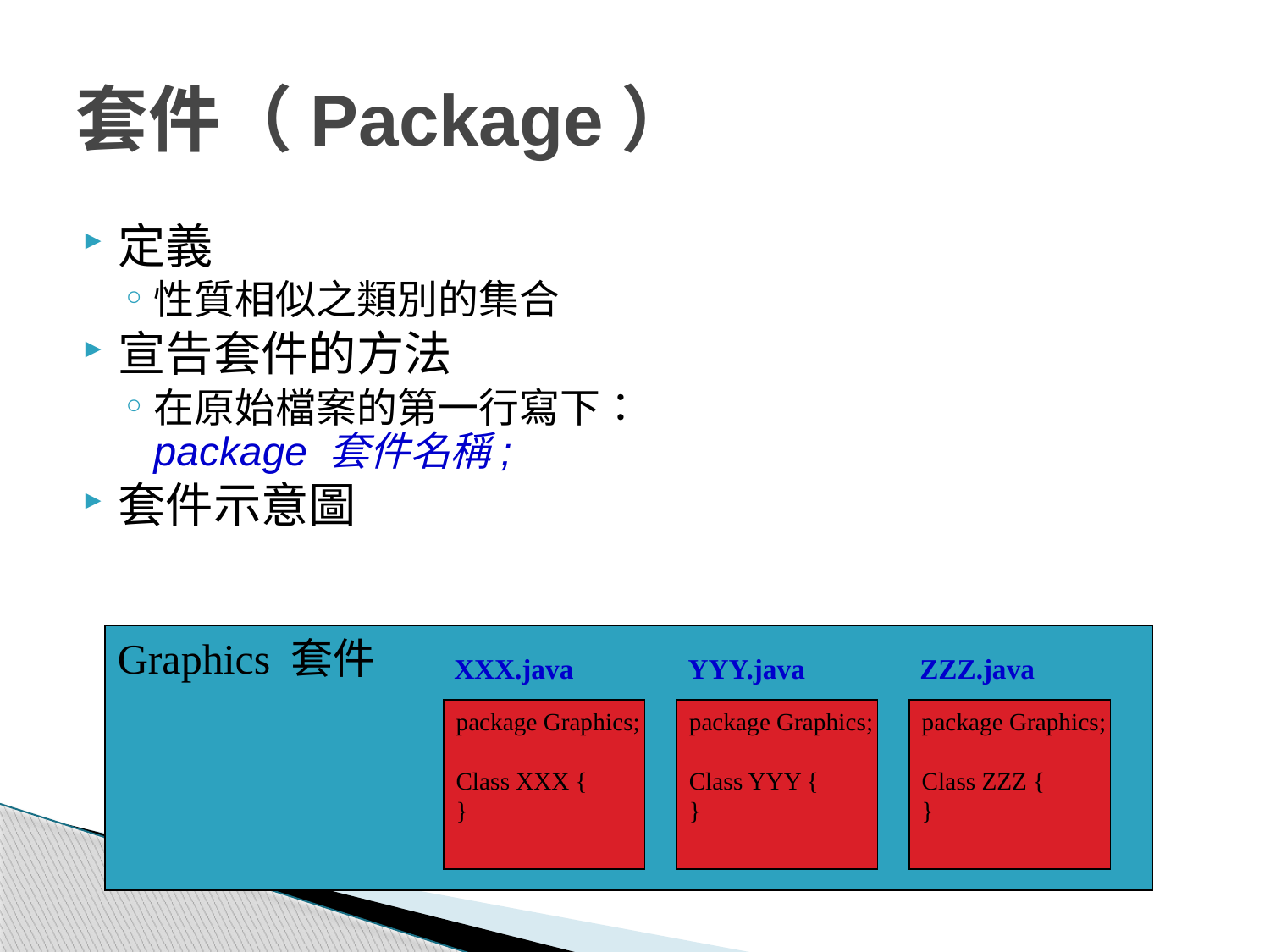

# 套件（Package）
定義
性質相似之類別的集合
宣告套件的方法
在原始檔案的第一行寫下：
package 套件名稱;
套件示意圖
Graphics 套件
XXX.java
YYY.java
ZZZ.java
package Graphics;

Class XXX {
}
package Graphics;

Class YYY {
}
package Graphics;

Class ZZZ {
}